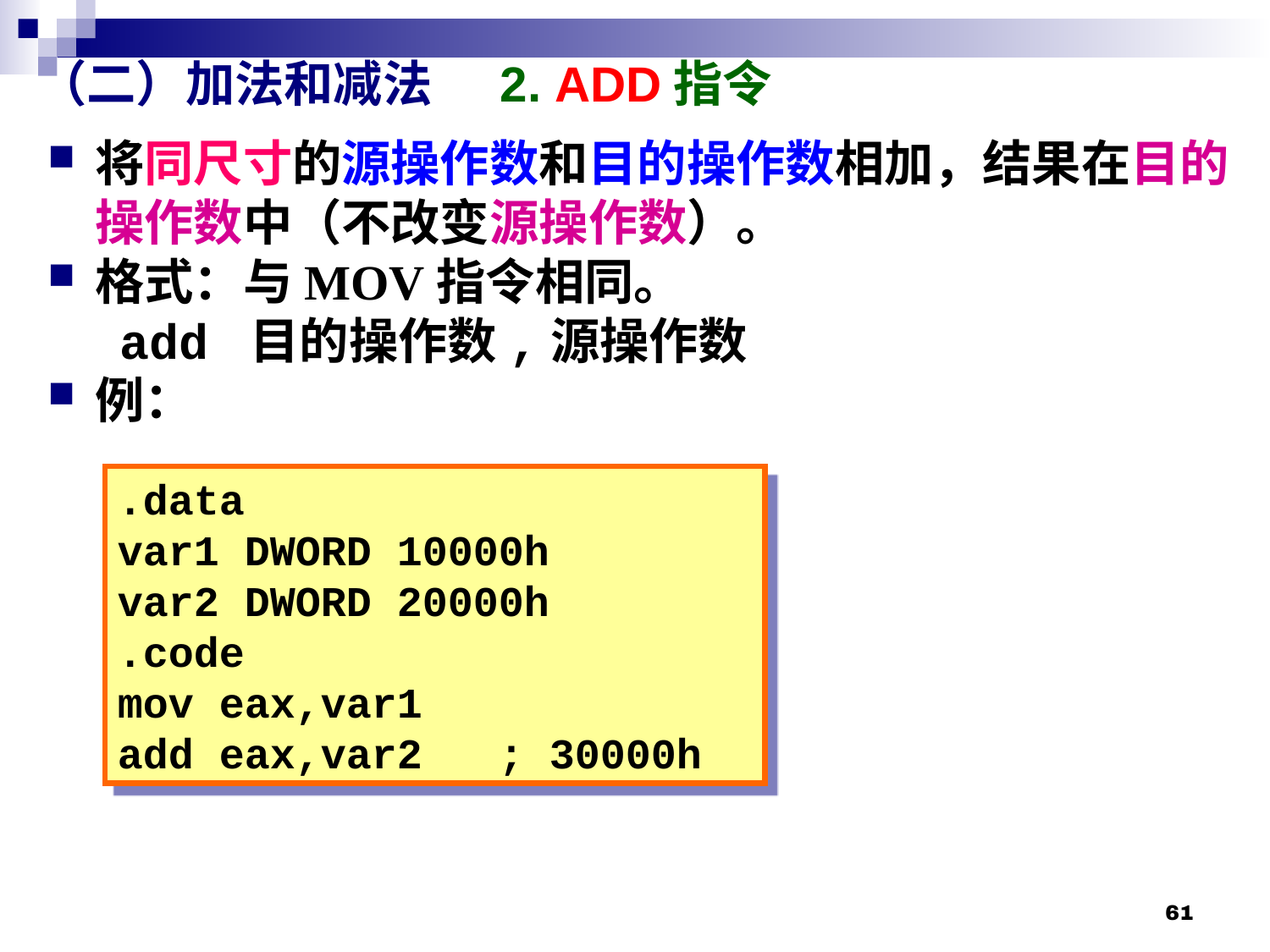

# （二）加法和减法     2. ADD指令
将同尺寸的源操作数和目的操作数相加，结果在目的操作数中（不改变源操作数）。
格式：与MOV指令相同。
add 目的操作数,源操作数
例：
.data
var1 DWORD 10000h
var2 DWORD 20000h
.code
mov eax,var1
add eax,var2	; 30000h
61